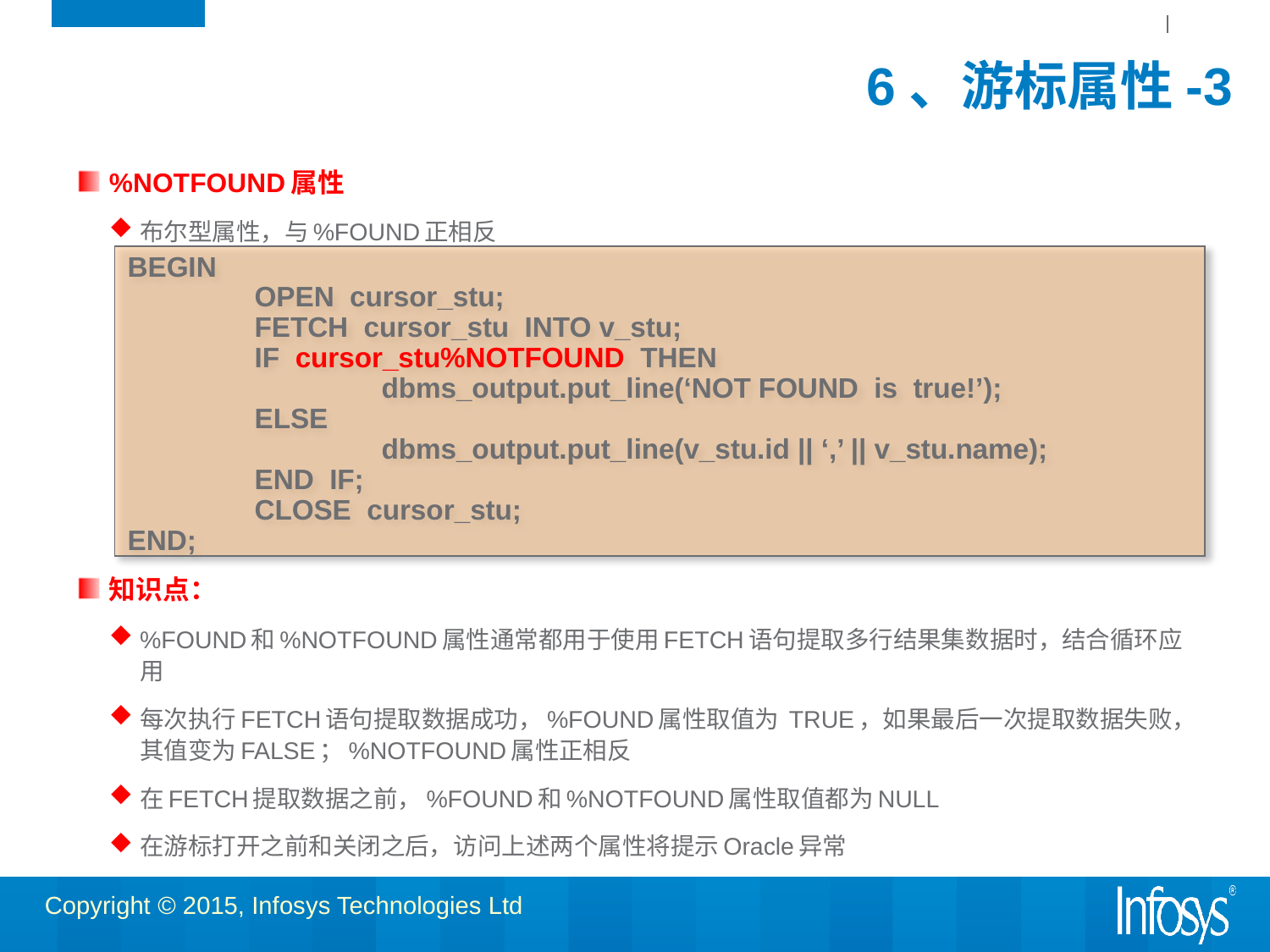

# 6、游标属性-3
%NOTFOUND属性
布尔型属性，与%FOUND正相反

知识点：
%FOUND和%NOTFOUND属性通常都用于使用FETCH语句提取多行结果集数据时，结合循环应用
每次执行FETCH语句提取数据成功，%FOUND属性取值为 TRUE，如果最后一次提取数据失败，其值变为FALSE；%NOTFOUND属性正相反
在FETCH提取数据之前，%FOUND和%NOTFOUND属性取值都为NULL
在游标打开之前和关闭之后，访问上述两个属性将提示Oracle异常
BEGIN
	OPEN  cursor_stu;
	FETCH  cursor_stu  INTO v_stu;
	IF  cursor_stu%NOTFOUND  THEN
		dbms_output.put_line(‘NOT FOUND  is  true!’);
	ELSE
		dbms_output.put_line(v_stu.id || ‘,’ || v_stu.name);
	END  IF;
	CLOSE  cursor_stu;
END;